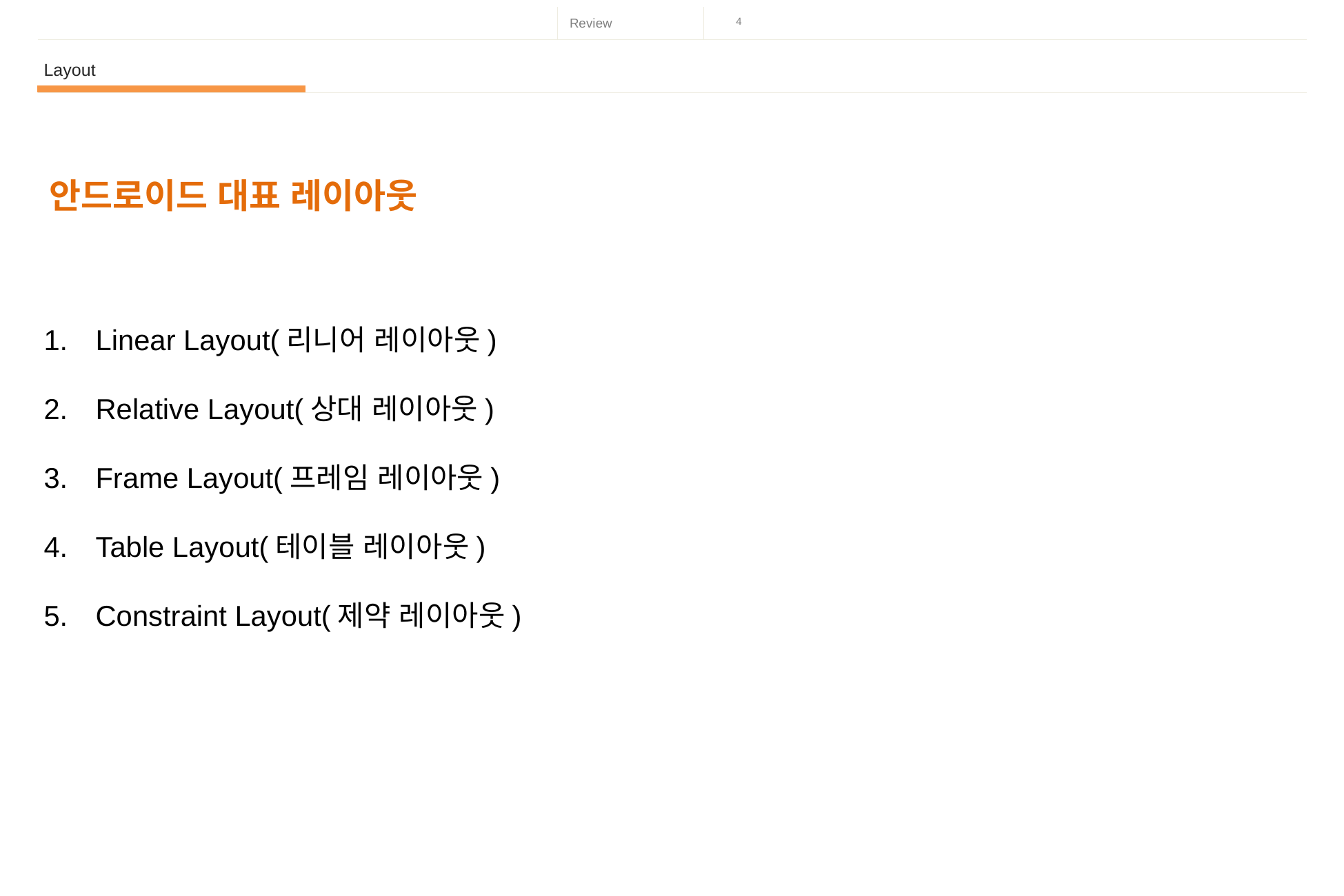

Layout
안드로이드 대표 레이아웃
Linear Layout(리니어 레이아웃)
Relative Layout(상대 레이아웃)
Frame Layout(프레임 레이아웃)
Table Layout(테이블 레이아웃)
Constraint Layout(제약 레이아웃)